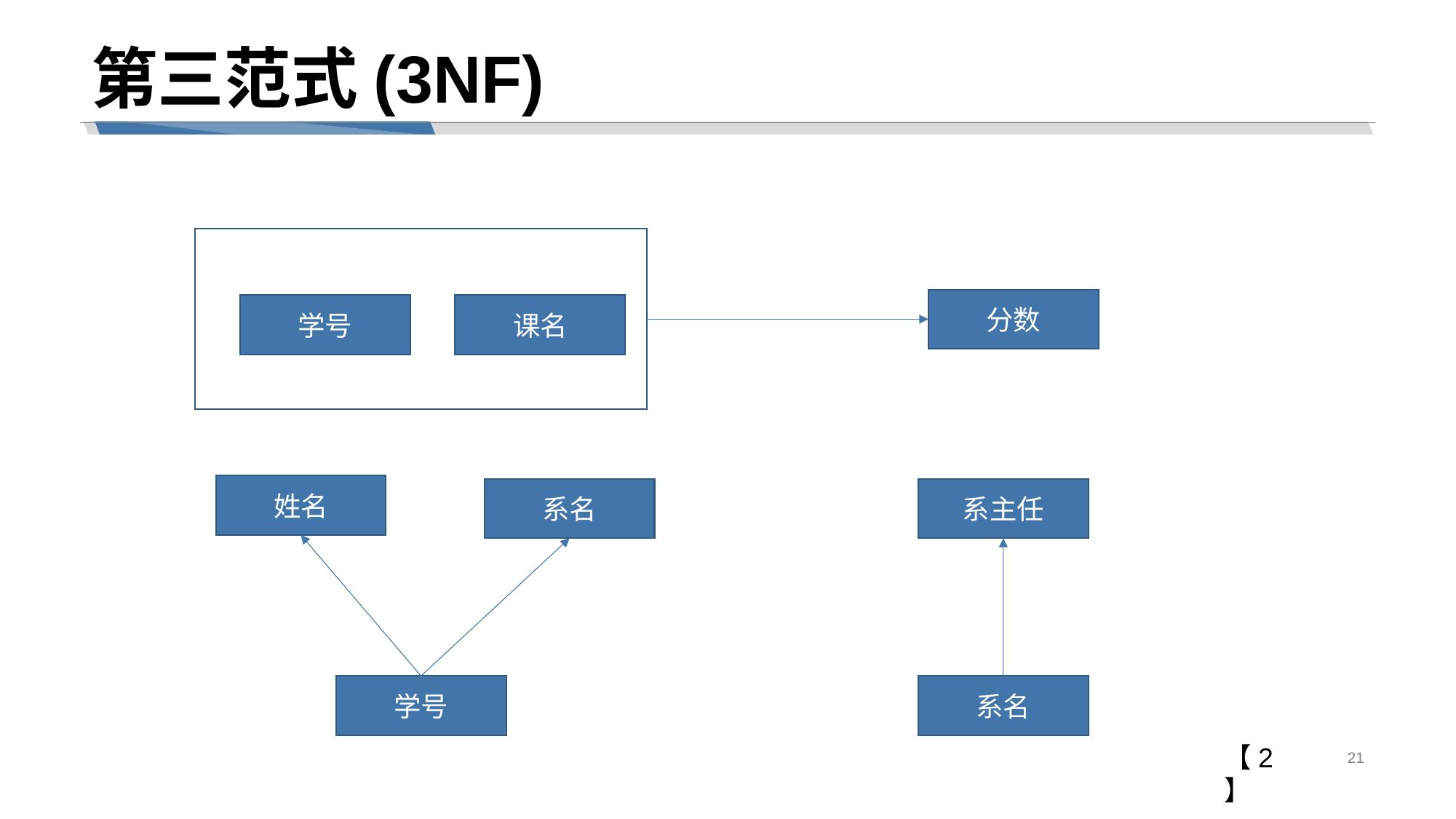

# 第三范式(3NF)

分数
学号
课名
姓名
系名
系主任
系名
学号
【2】
21